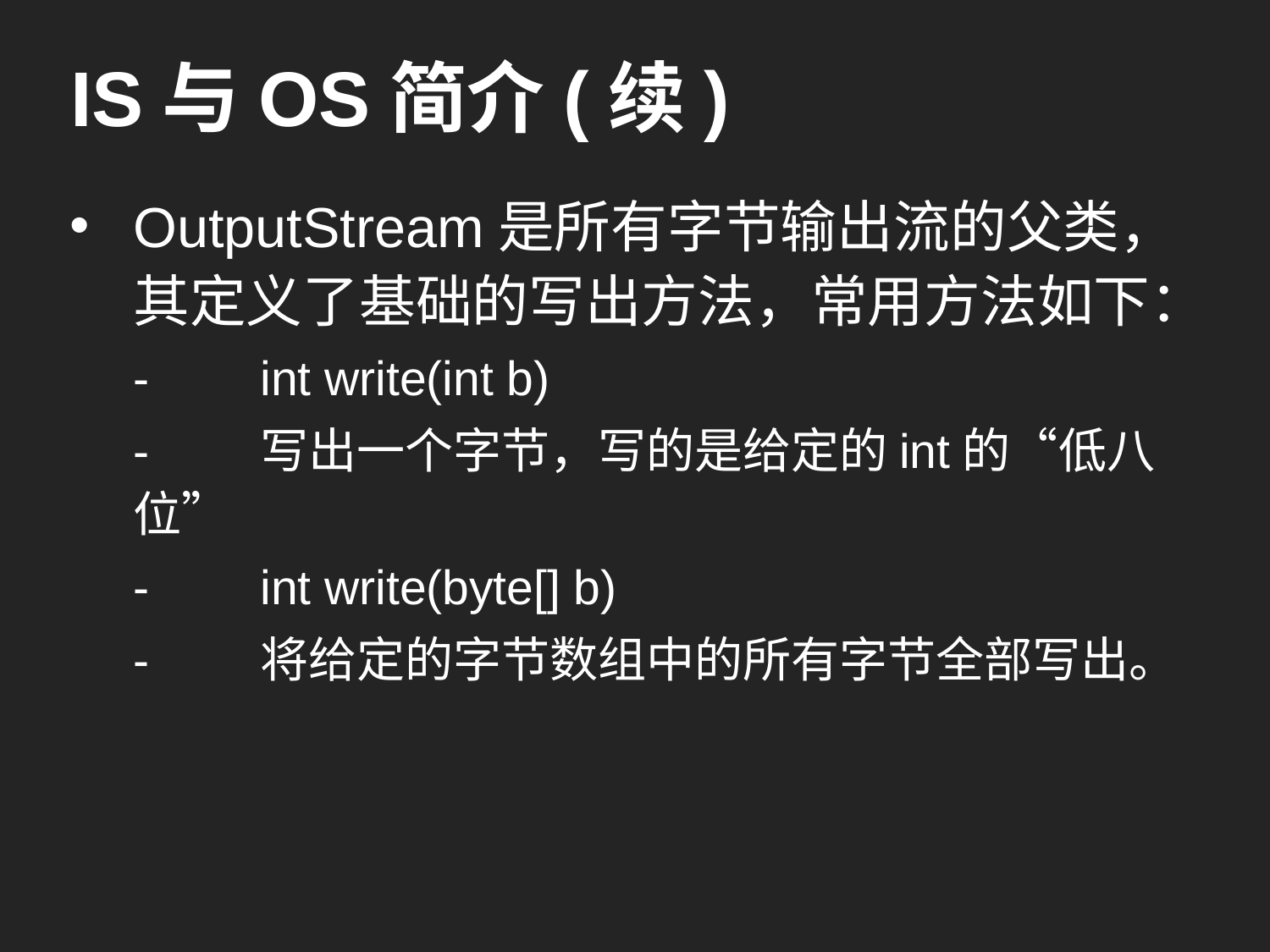

# IS与OS简介(续)
OutputStream是所有字节输出流的父类，其定义了基础的写出方法，常用方法如下：
-	int write(int b)
-	写出一个字节，写的是给定的int的“低八位”
-	int write(byte[] b)
-	将给定的字节数组中的所有字节全部写出。